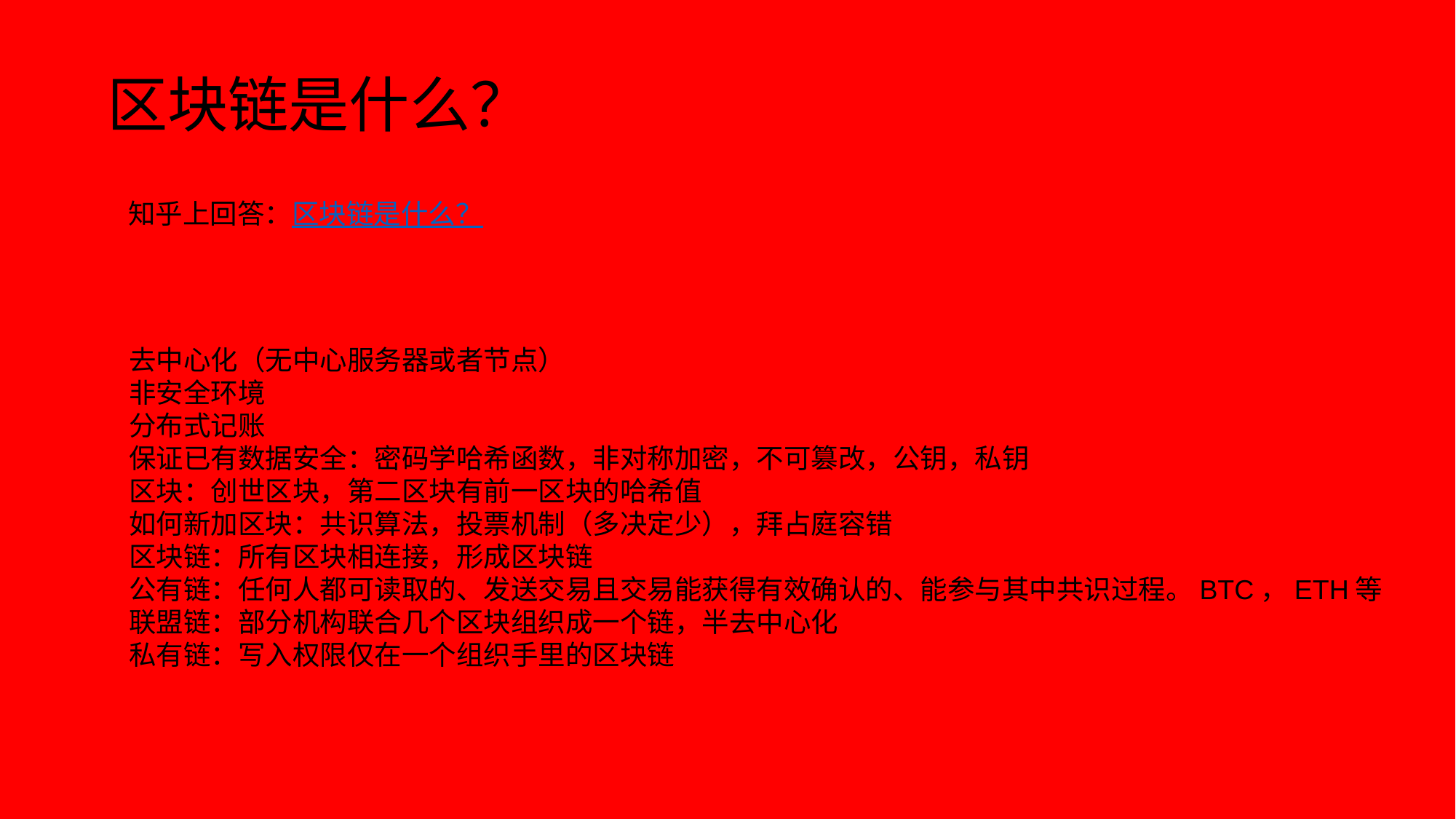

区块链是什么？
知乎上回答：区块链是什么？
去中心化（无中心服务器或者节点）
非安全环境
分布式记账
保证已有数据安全：密码学哈希函数，非对称加密，不可篡改，公钥，私钥
区块：创世区块，第二区块有前一区块的哈希值
如何新加区块：共识算法，投票机制（多决定少），拜占庭容错
区块链：所有区块相连接，形成区块链
公有链：任何人都可读取的、发送交易且交易能获得有效确认的、能参与其中共识过程。BTC，ETH等
联盟链：部分机构联合几个区块组织成一个链，半去中心化
私有链：写入权限仅在一个组织手里的区块链